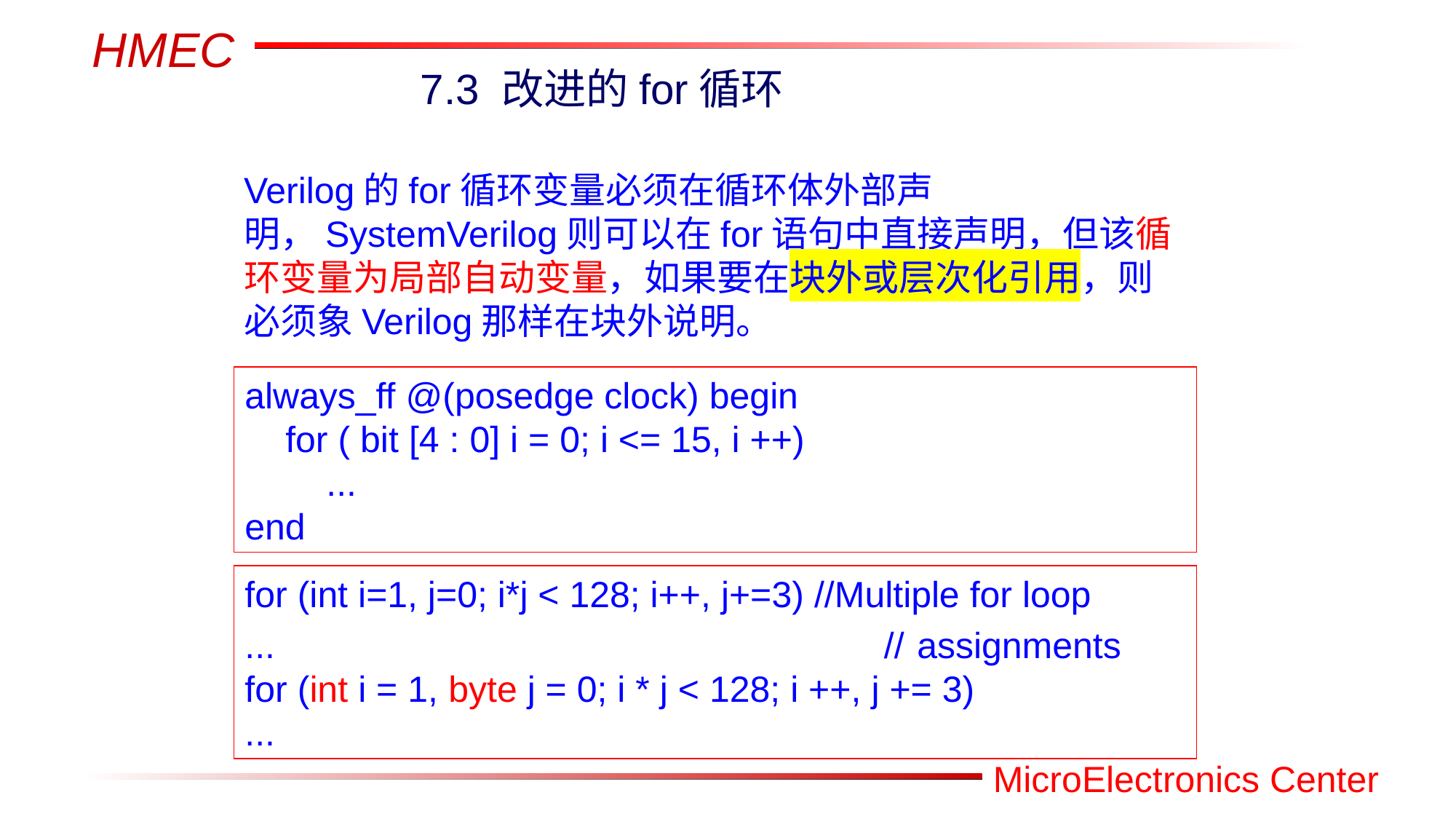

7.3 改进的for循环
Verilog的for循环变量必须在循环体外部声明，SystemVerilog则可以在for语句中直接声明，但该循环变量为局部自动变量，如果要在块外或层次化引用，则必须象Verilog那样在块外说明。
always_ff @(posedge clock) begin
    for ( bit [4 : 0] i = 0; i <= 15, i ++)
        ...
end
for (int i=1, j=0; i*j < 128; i++, j+=3) //Multiple for loop
...                                                            // assignments
for (int i = 1, byte j = 0; i * j < 128; i ++, j += 3)
...